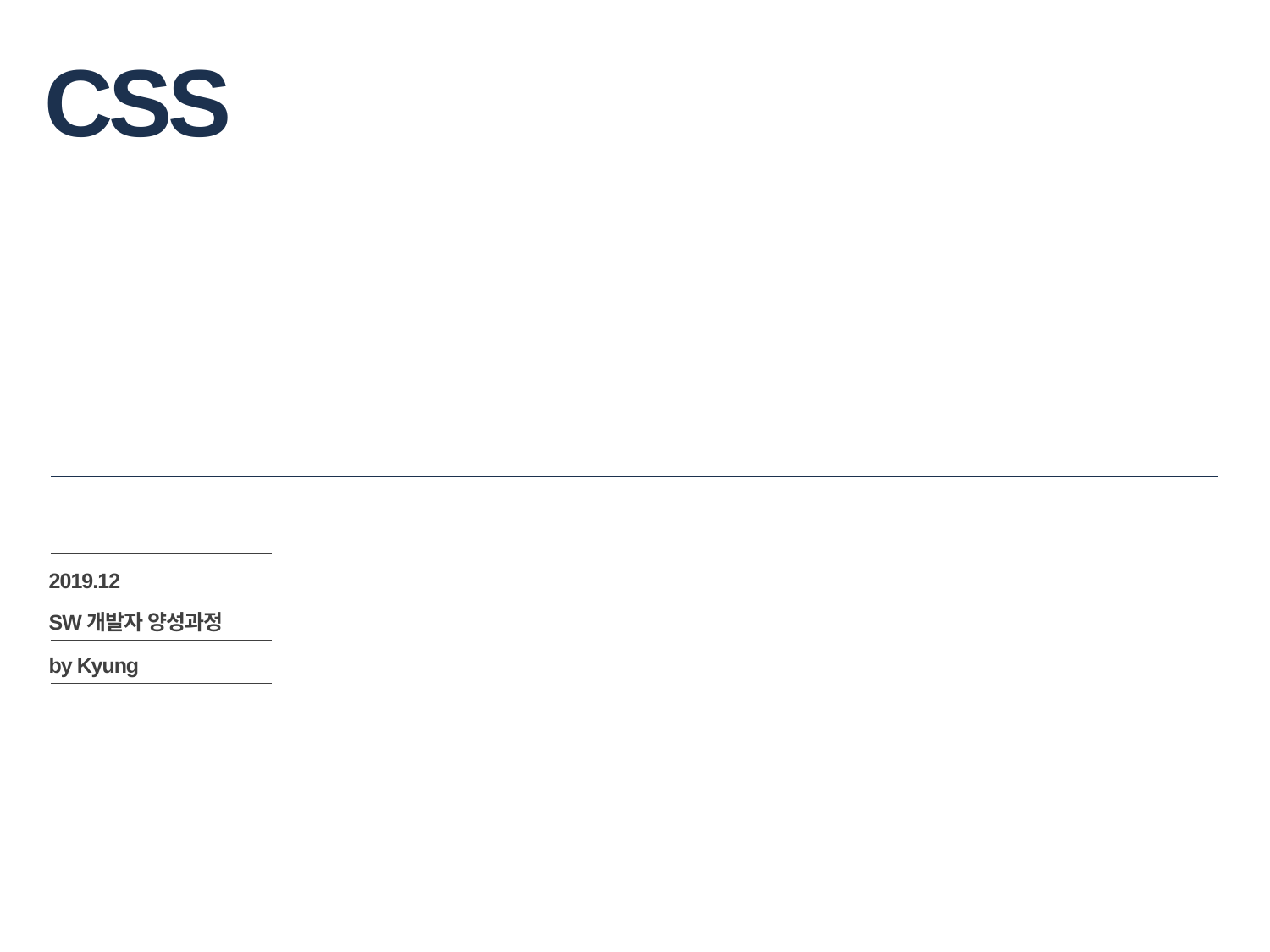

# CSS
2019.12
SW개발자 양성과정
by Kyung